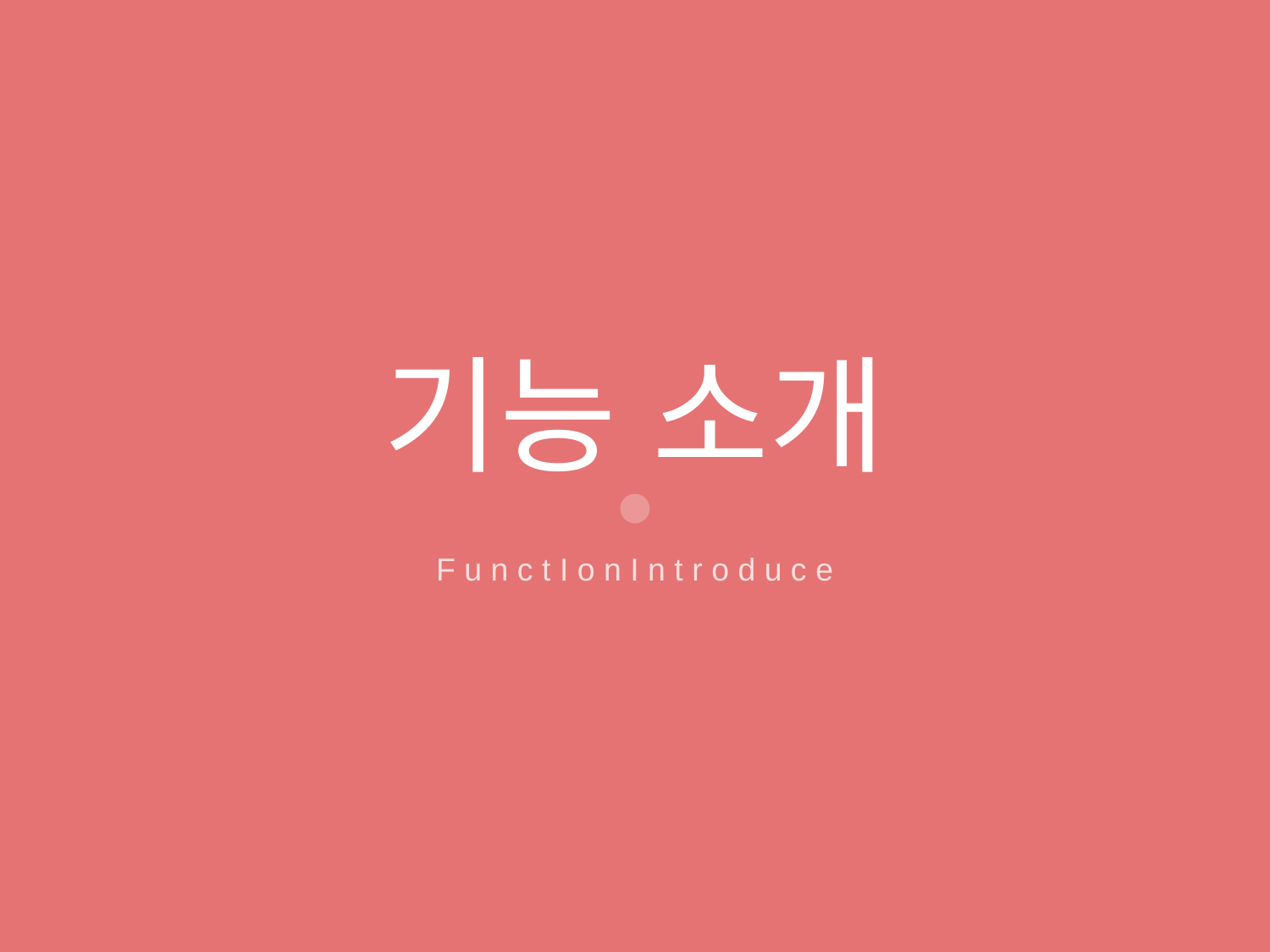

기능 소개

F u n c t I o n I n t r o d u c e